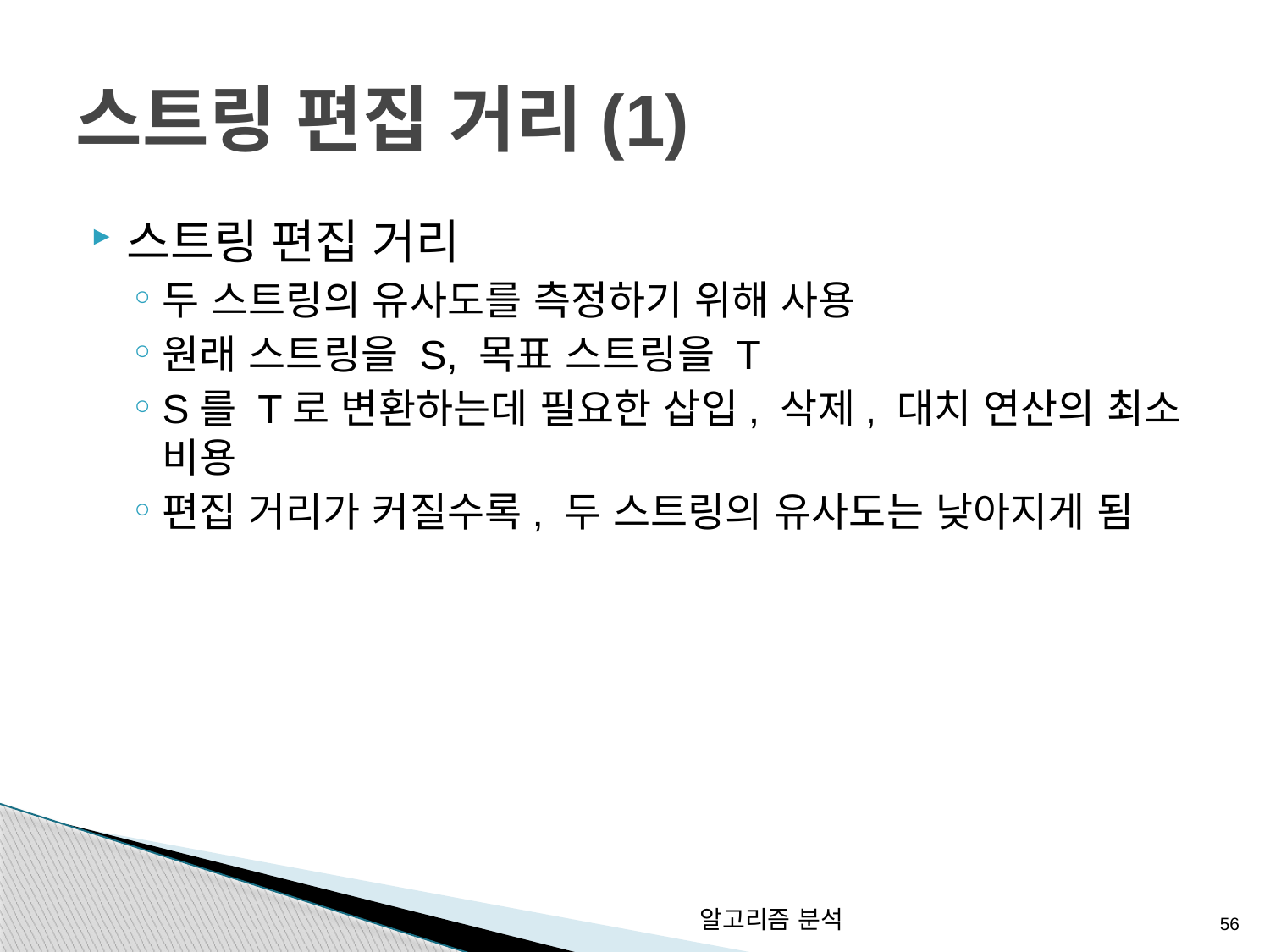

# 스트링 편집 거리(1)
스트링 편집 거리
두 스트링의 유사도를 측정하기 위해 사용
원래 스트링을 S, 목표 스트링을 T
S를 T로 변환하는데 필요한 삽입, 삭제, 대치 연산의 최소 비용
편집 거리가 커질수록, 두 스트링의 유사도는 낮아지게 됨
56
알고리즘 분석